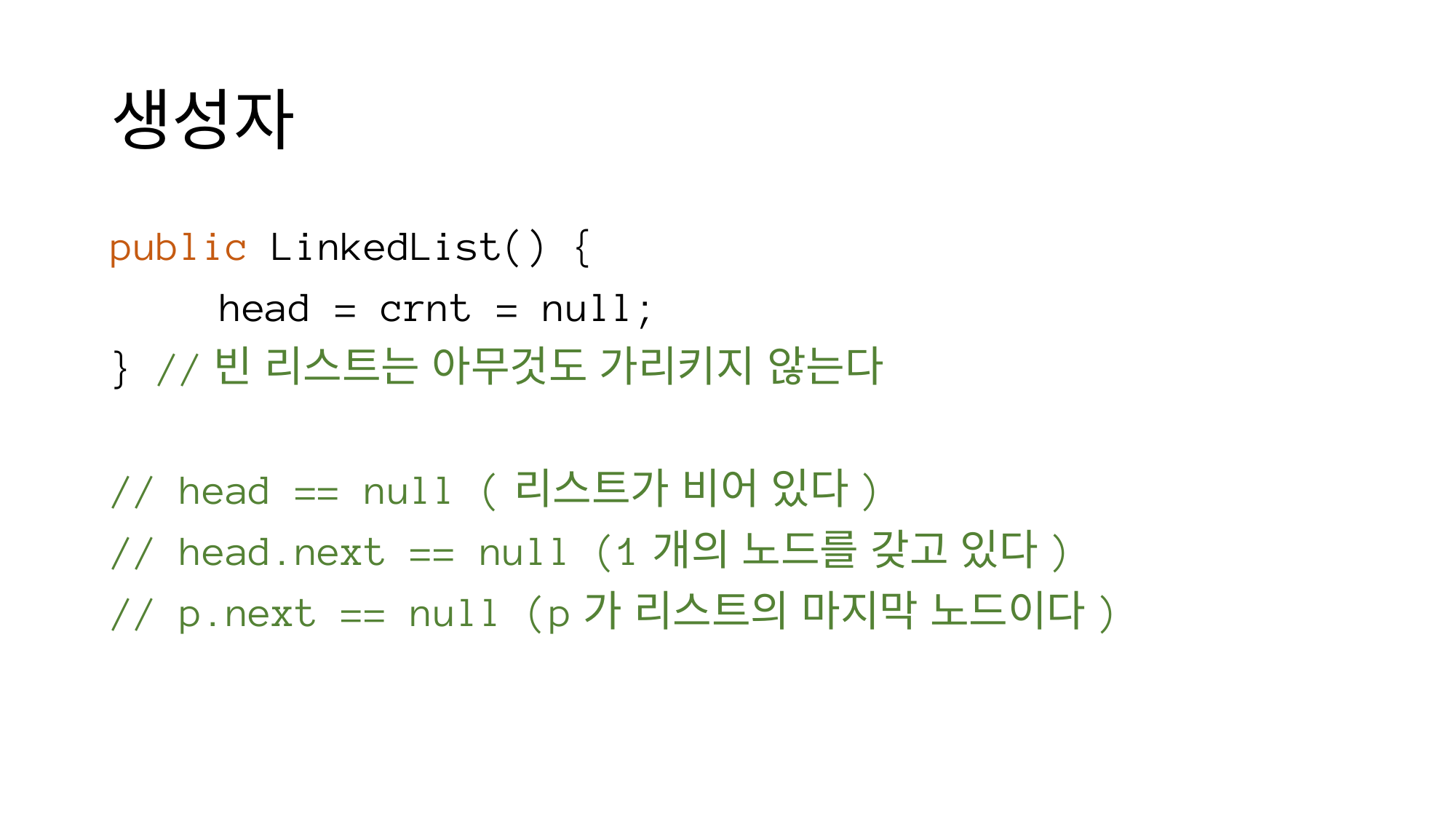

# 생성자
public LinkedList() {
	head = crnt = null;
} //빈 리스트는 아무것도 가리키지 않는다

// head == null (리스트가 비어 있다)
// head.next == null (1개의 노드를 갖고 있다)
// p.next == null (p가 리스트의 마지막 노드이다)